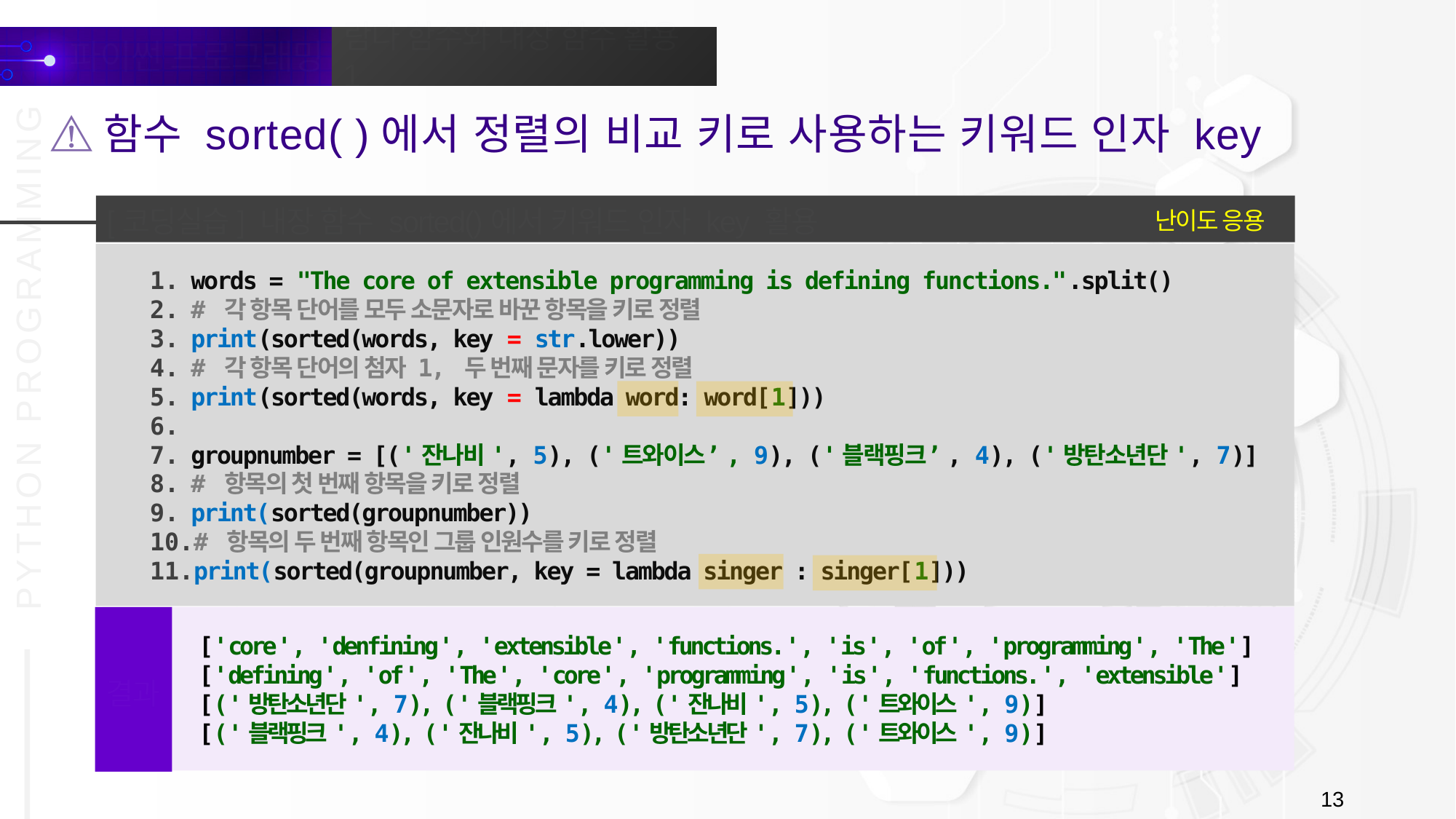

함수 sorted( )에서 정렬의 비교 키로 사용하는 키워드 인자 key

난이도 응용
[코딩실습] 내장 함수 sorted()에서 키워드 인자 key 활용
words = "The core of extensible programming is defining functions.".split()
# 각 항목 단어를 모두 소문자로 바꾼 항목을 키로 정렬
print(sorted(words, key = str.lower))
# 각 항목 단어의 첨자 1, 두 번째 문자를 키로 정렬
print(sorted(words, key = lambda word: word[1]))

groupnumber = [('잔나비', 5), ('트와이스’, 9), ('블랙핑크’, 4), ('방탄소년단', 7)]
# 항목의 첫 번째 항목을 키로 정렬
print(sorted(groupnumber))
# 항목의 두 번째 항목인 그룹 인원수를 키로 정렬
print(sorted(groupnumber, key = lambda singer : singer[1]))

['core', 'denfining', 'extensible', 'functions.', 'is', 'of', 'programming', 'The']
['defining', 'of', 'The', 'core', 'programming', 'is', 'functions.', 'extensible']
[('방탄소년단', 7), ('블랙핑크', 4), ('잔나비', 5), ('트와이스', 9)]
[('블랙핑크', 4), ('잔나비', 5), ('방탄소년단', 7), ('트와이스', 9)]

결과
13